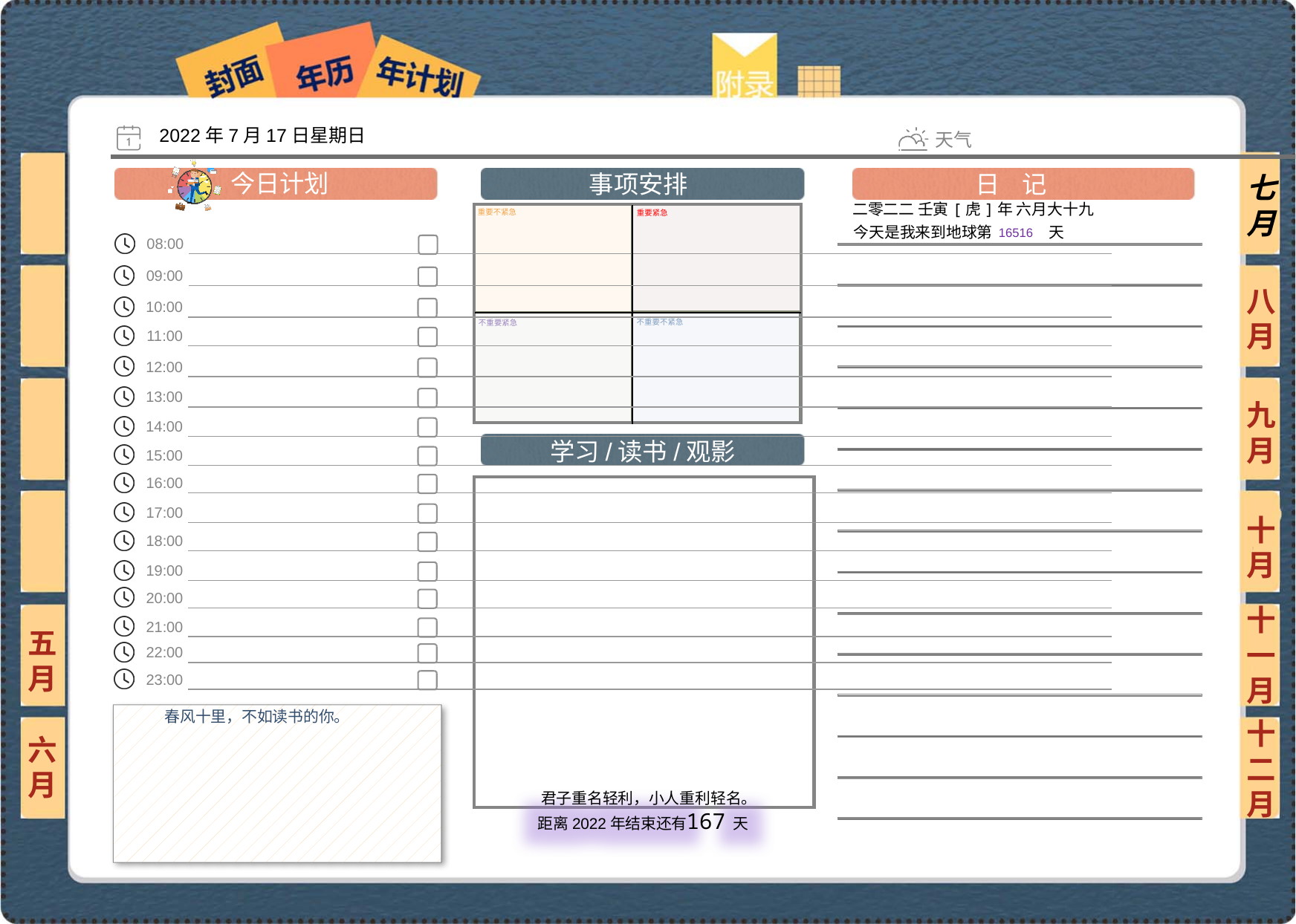

2022年7月17日星期日
七月
二零二二 壬寅[虎]年 六月大十九
16516
八月
九月
十月
十一月
五月
春风十里，不如读书的你。

六月
十二月
167
 君子重名轻利，小人重利轻名。